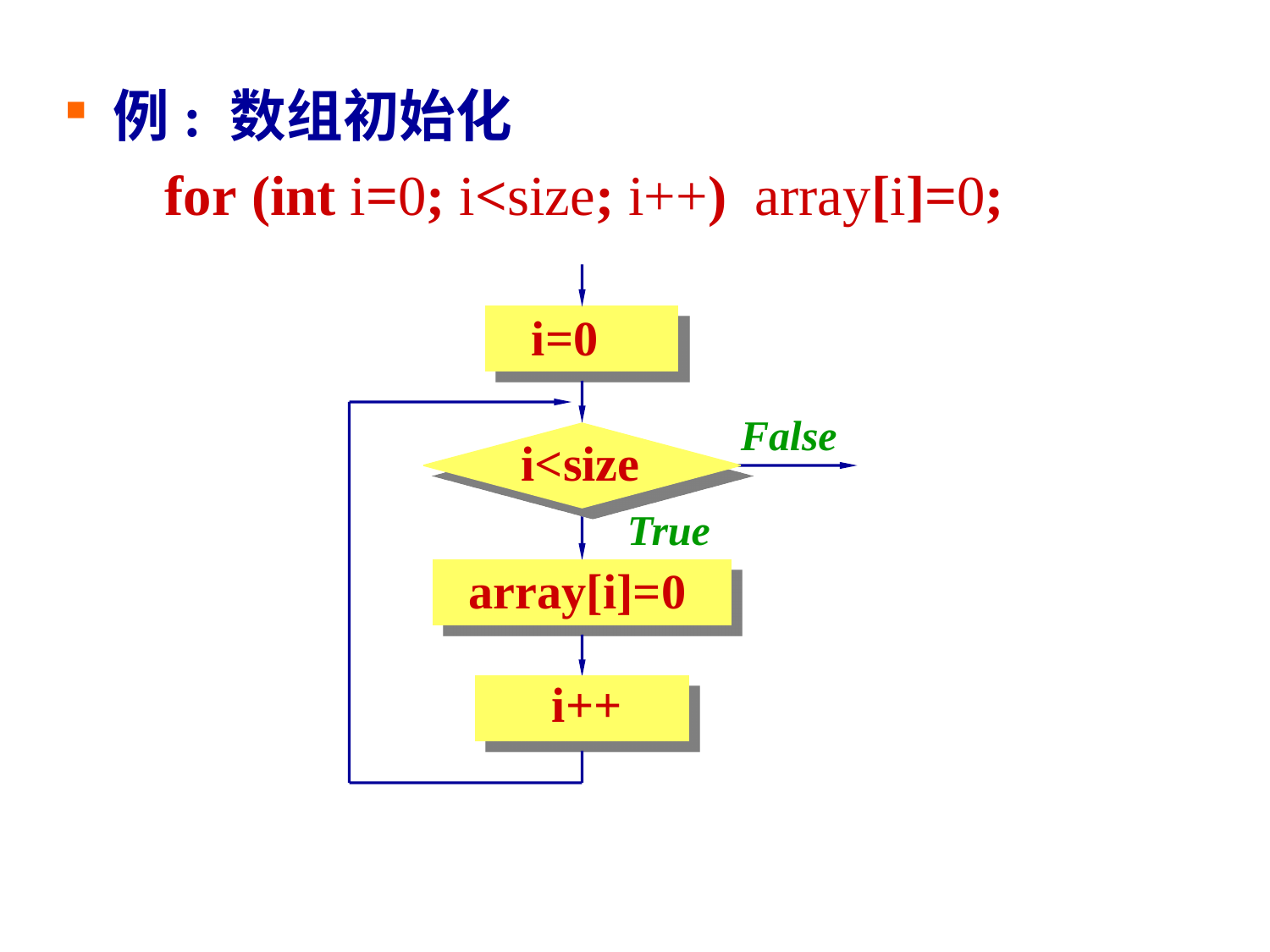

例: 数组初始化
       for (int i=0; i<size; i++)  array[i]=0;

i=0

False

i<size

True

array[i]=0

i++

48